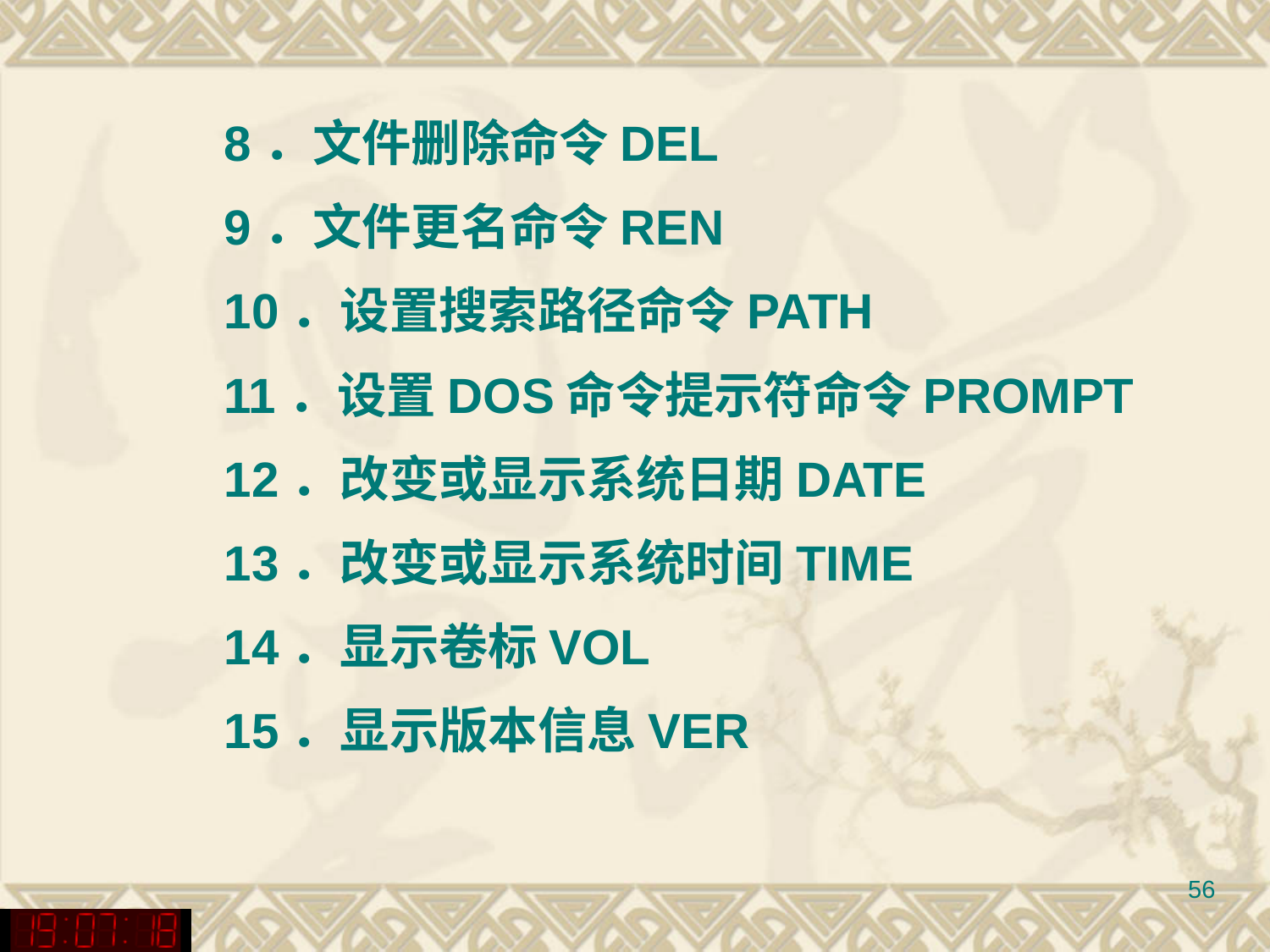

8．文件删除命令DEL
9．文件更名命令REN
10．设置搜索路径命令PATH
11．设置DOS命令提示符命令PROMPT
12．改变或显示系统日期DATE
13．改变或显示系统时间TIME
14．显示卷标VOL
15．显示版本信息VER
56